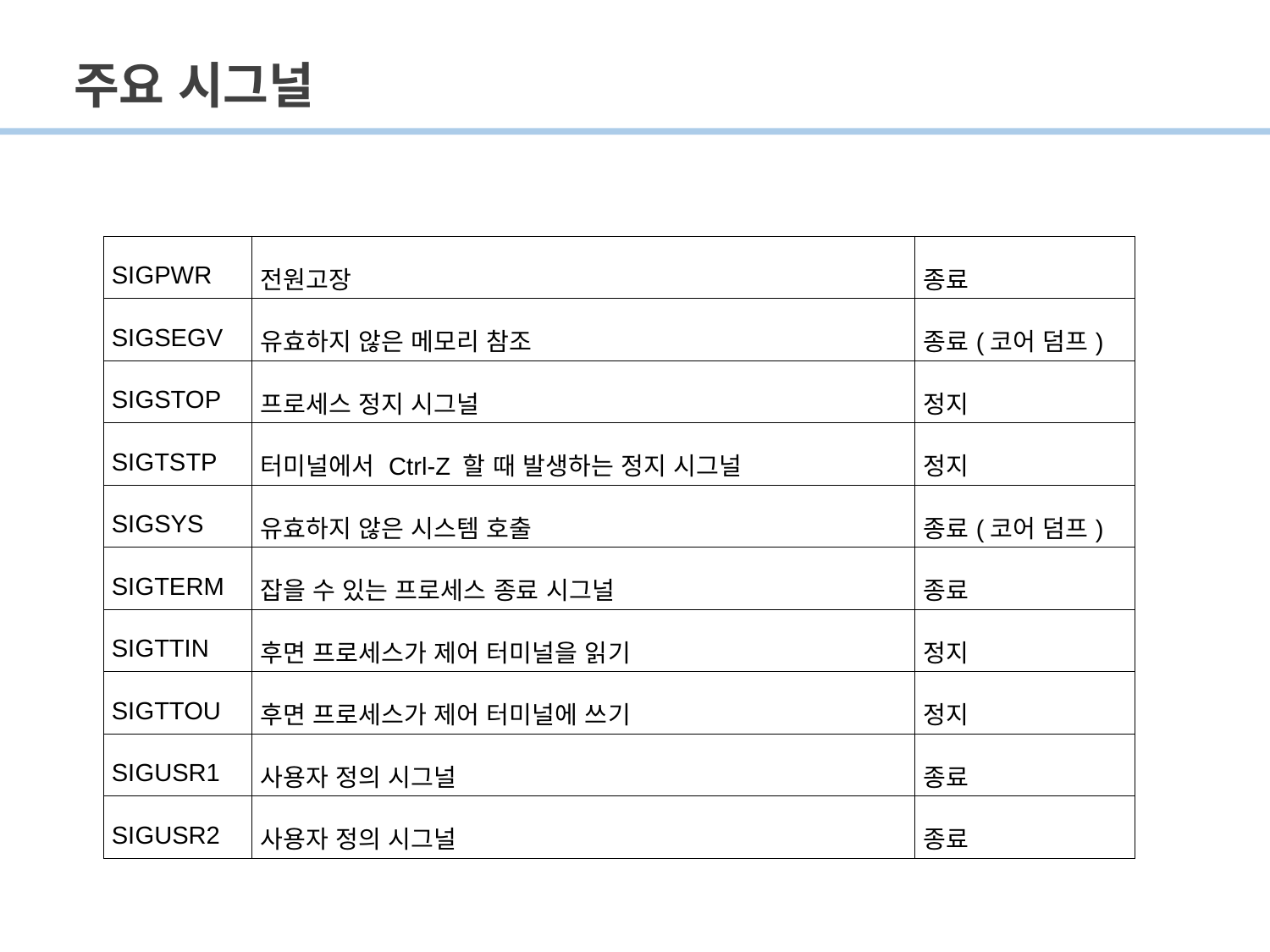

# 주요 시그널
| SIGPWR | 전원고장 | 종료 |
| --- | --- | --- |
| SIGSEGV | 유효하지 않은 메모리 참조 | 종료(코어 덤프) |
| SIGSTOP | 프로세스 정지 시그널 | 정지 |
| SIGTSTP | 터미널에서 Ctrl-Z 할 때 발생하는 정지 시그널 | 정지 |
| SIGSYS | 유효하지 않은 시스템 호출 | 종료(코어 덤프) |
| SIGTERM | 잡을 수 있는 프로세스 종료 시그널 | 종료 |
| SIGTTIN | 후면 프로세스가 제어 터미널을 읽기 | 정지 |
| SIGTTOU | 후면 프로세스가 제어 터미널에 쓰기 | 정지 |
| SIGUSR1 | 사용자 정의 시그널 | 종료 |
| SIGUSR2 | 사용자 정의 시그널 | 종료 |